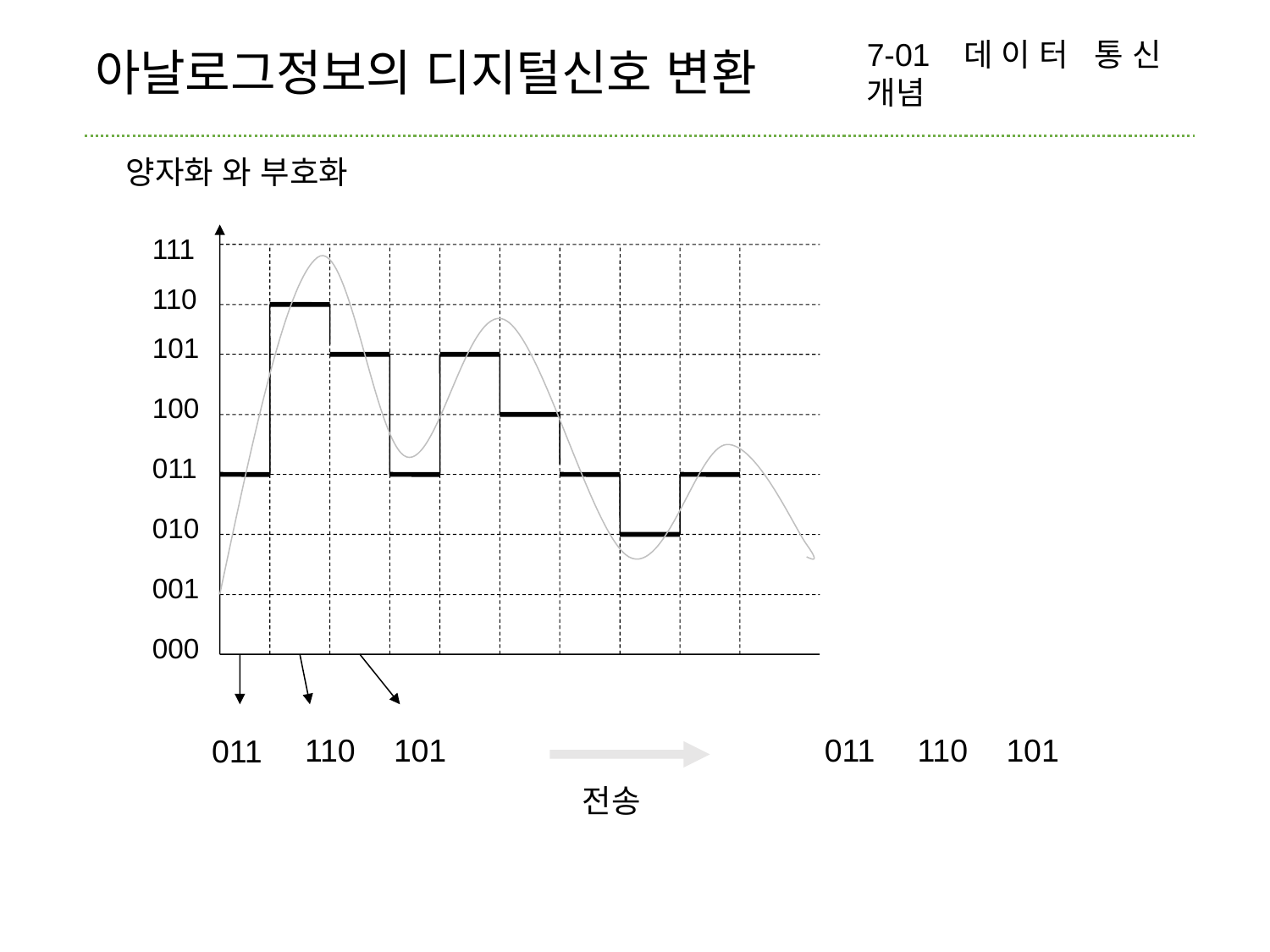

아날로그정보의 디지털신호 변환
7-01 데이터 통신 개념
양자화 와 부호화
111

110

101

100

011

010

001

000

110
101
110
101
011
011

전송